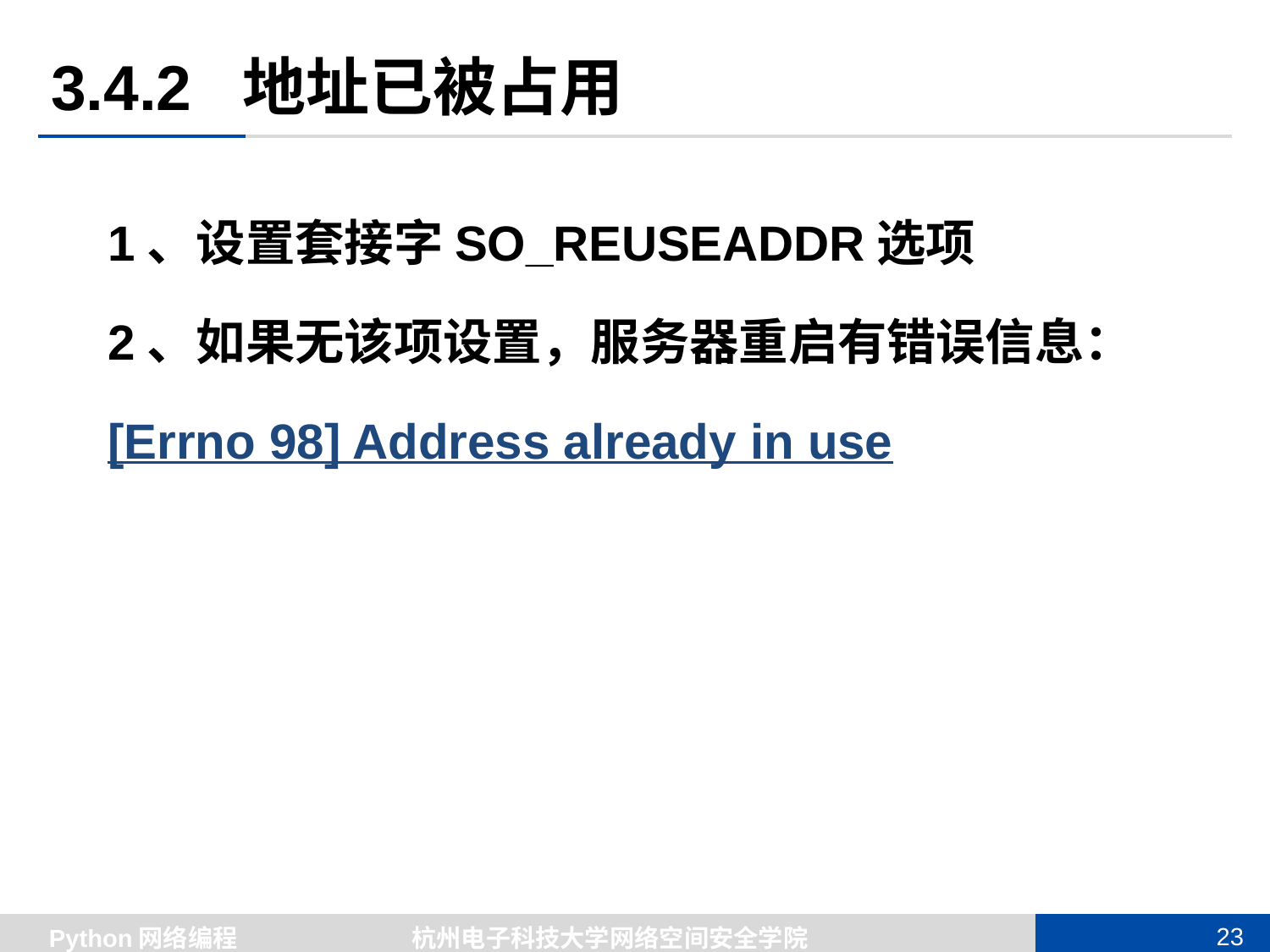

# 3.4.2  地址已被占用
1、设置套接字SO_REUSEADDR选项
2、如果无该项设置，服务器重启有错误信息：
[Errno 98] Address already in use